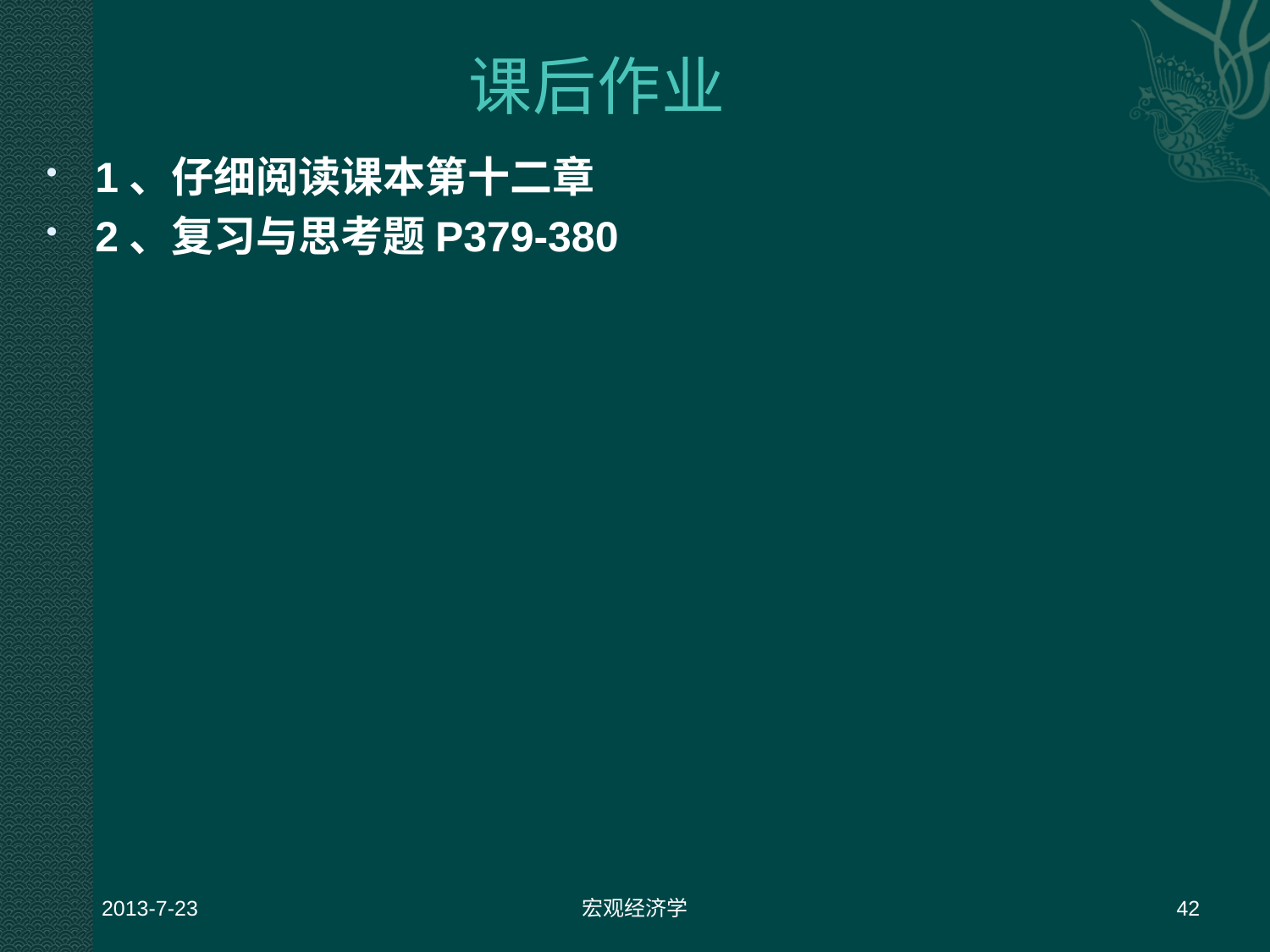

# 课后作业
1、仔细阅读课本第十二章
2、复习与思考题P379-380
2013-7-23
宏观经济学
42